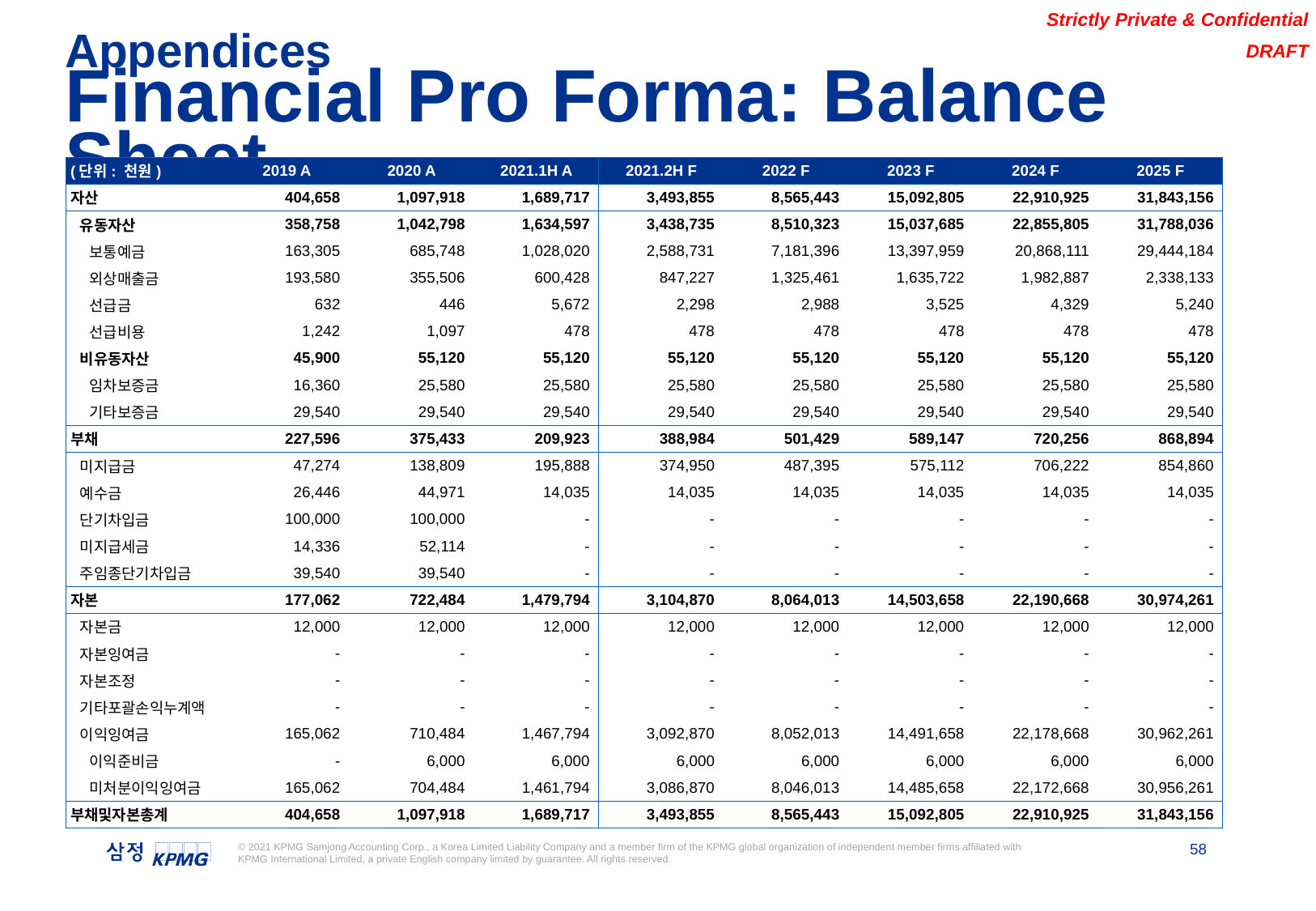

Appendices
Financial Pro Forma: Balance Sheet
| (단위: 천원) | 2019 A | 2020 A | 2021.1H A | 2021.2H F | 2022 F | 2023 F | 2024 F | 2025 F |
| --- | --- | --- | --- | --- | --- | --- | --- | --- |
| 자산 | 404,658 | 1,097,918 | 1,689,717 | 3,493,855 | 8,565,443 | 15,092,805 | 22,910,925 | 31,843,156 |
| 유동자산 | 358,758 | 1,042,798 | 1,634,597 | 3,438,735 | 8,510,323 | 15,037,685 | 22,855,805 | 31,788,036 |
| 보통예금 | 163,305 | 685,748 | 1,028,020 | 2,588,731 | 7,181,396 | 13,397,959 | 20,868,111 | 29,444,184 |
| 외상매출금 | 193,580 | 355,506 | 600,428 | 847,227 | 1,325,461 | 1,635,722 | 1,982,887 | 2,338,133 |
| 선급금 | 632 | 446 | 5,672 | 2,298 | 2,988 | 3,525 | 4,329 | 5,240 |
| 선급비용 | 1,242 | 1,097 | 478 | 478 | 478 | 478 | 478 | 478 |
| 비유동자산 | 45,900 | 55,120 | 55,120 | 55,120 | 55,120 | 55,120 | 55,120 | 55,120 |
| 임차보증금 | 16,360 | 25,580 | 25,580 | 25,580 | 25,580 | 25,580 | 25,580 | 25,580 |
| 기타보증금 | 29,540 | 29,540 | 29,540 | 29,540 | 29,540 | 29,540 | 29,540 | 29,540 |
| 부채 | 227,596 | 375,433 | 209,923 | 388,984 | 501,429 | 589,147 | 720,256 | 868,894 |
| 미지급금 | 47,274 | 138,809 | 195,888 | 374,950 | 487,395 | 575,112 | 706,222 | 854,860 |
| 예수금 | 26,446 | 44,971 | 14,035 | 14,035 | 14,035 | 14,035 | 14,035 | 14,035 |
| 단기차입금 | 100,000 | 100,000 | - | - | - | - | - | - |
| 미지급세금 | 14,336 | 52,114 | - | - | - | - | - | - |
| 주임종단기차입금 | 39,540 | 39,540 | - | - | - | - | - | - |
| 자본 | 177,062 | 722,484 | 1,479,794 | 3,104,870 | 8,064,013 | 14,503,658 | 22,190,668 | 30,974,261 |
| 자본금 | 12,000 | 12,000 | 12,000 | 12,000 | 12,000 | 12,000 | 12,000 | 12,000 |
| 자본잉여금 | - | - | - | - | - | - | - | - |
| 자본조정 | - | - | - | - | - | - | - | - |
| 기타포괄손익누계액 | - | - | - | - | - | - | - | - |
| 이익잉여금 | 165,062 | 710,484 | 1,467,794 | 3,092,870 | 8,052,013 | 14,491,658 | 22,178,668 | 30,962,261 |
| 이익준비금 | - | 6,000 | 6,000 | 6,000 | 6,000 | 6,000 | 6,000 | 6,000 |
| 미처분이익잉여금 | 165,062 | 704,484 | 1,461,794 | 3,086,870 | 8,046,013 | 14,485,658 | 22,172,668 | 30,956,261 |
| 부채및자본총계 | 404,658 | 1,097,918 | 1,689,717 | 3,493,855 | 8,565,443 | 15,092,805 | 22,910,925 | 31,843,156 |